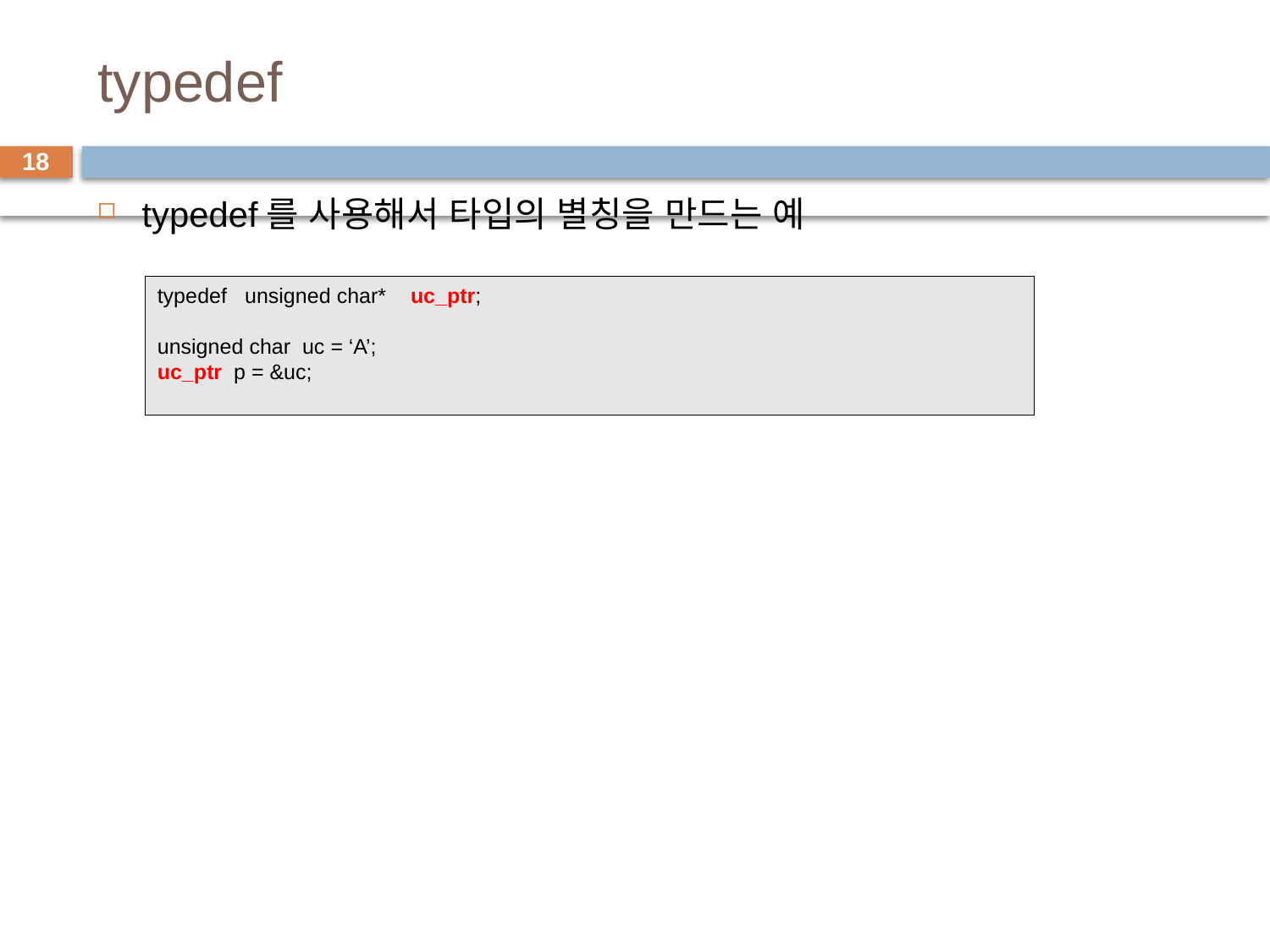

# typedef
18
typedef를 사용해서 타입의 별칭을 만드는 예
typedef   unsigned char*    uc_ptr;

unsigned char  uc = ‘A’;
uc_ptr  p = &uc;